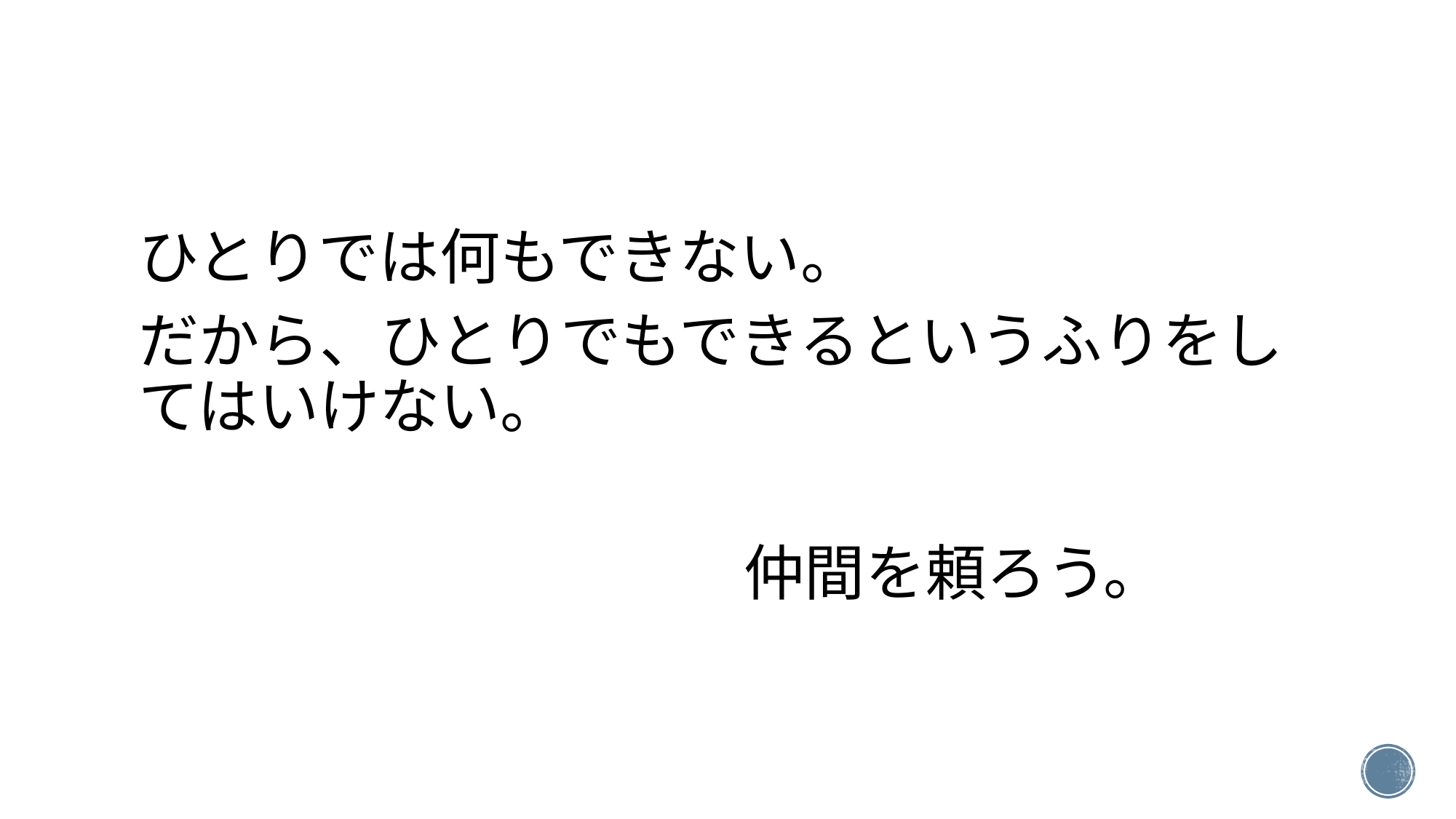

ひとりでは何もできない。
だから、ひとりでもできるというふりをしてはいけない。

　　　　　　　　　　仲間を頼ろう。